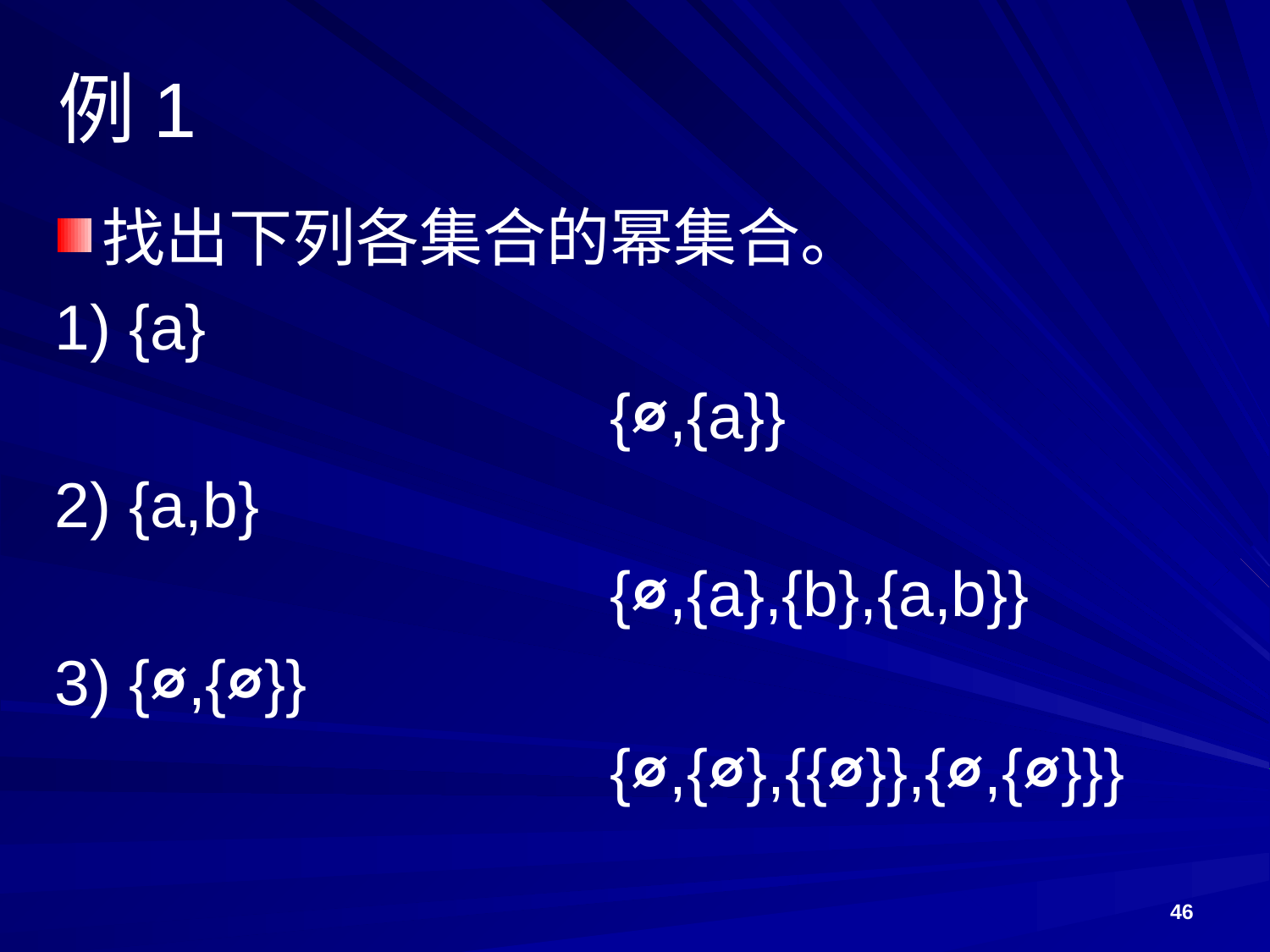

# 例1
找出下列各集合的幂集合。
1) {a}
					{∅,{a}}
2) {a,b}
					{∅,{a},{b},{a,b}}
3) {∅,{∅}}
					{∅,{∅},{{∅}},{∅,{∅}}}
46